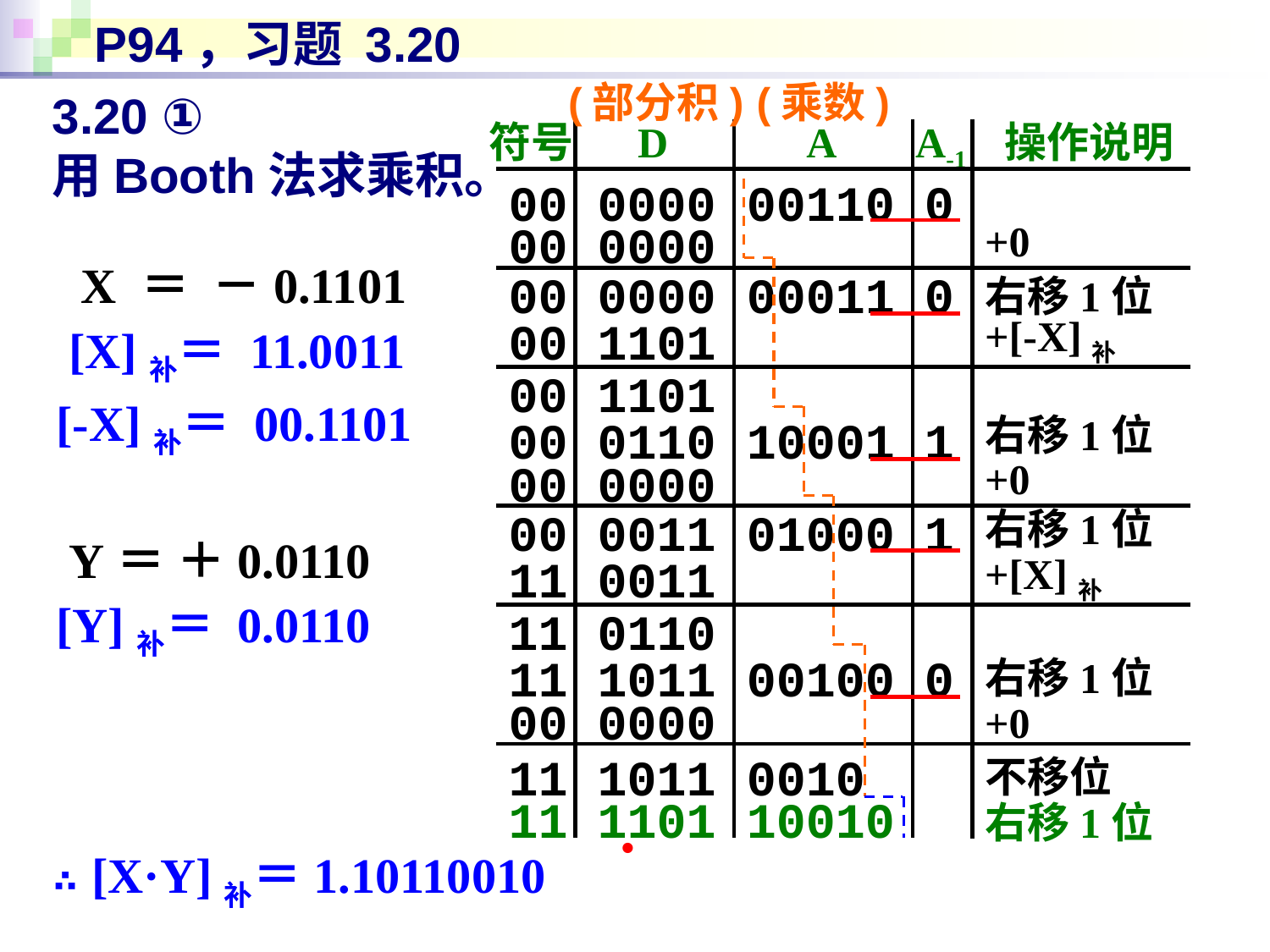

# P94，习题 3.20
3.20 ①
用Booth法求乘积。
(部分积)
(乘数)
符号
D
A
A-1
操作说明
00 0000
00110 0
00 0000
+0
  X ＝  －0.1101
 [X]补＝ 11.0011
[-X]补＝ 00.1101

 Y＝ ＋0.0110
[Y]补＝ 0.0110
00 0000
00011 0
右移1位
+[-X]补
00 1101
00 1101
右移1位
00 0110
10001 1
00 0000
+0
00 0011
01000 1
右移1位
+[X]补
11 0011
11 0110
11 1011
00100 0
右移1位
00 0000
+0
11 1011
0010
不移位
10010
.
11 1101
右移1位
∴ [X·Y]补＝1.10110010
35